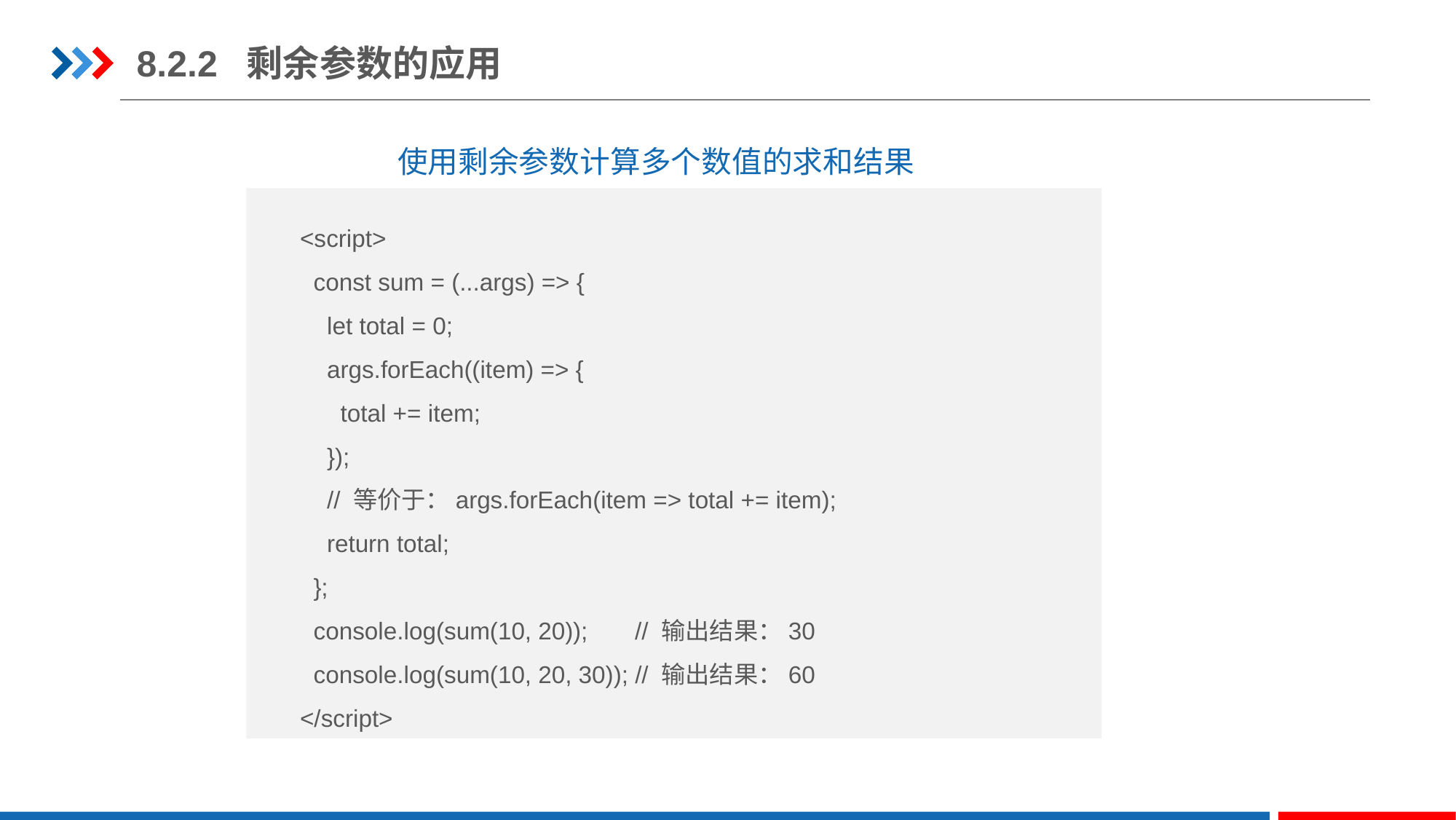

8.2.2  剩余参数的应用
使用剩余参数计算多个数值的求和结果

<script>
  const sum = (...args) => {
    let total = 0;
    args.forEach((item) => {
      total += item;
    });
    // 等价于：args.forEach(item => total += item);
    return total;
  };
  console.log(sum(10, 20));       // 输出结果：30
  console.log(sum(10, 20, 30)); // 输出结果：60
</script>